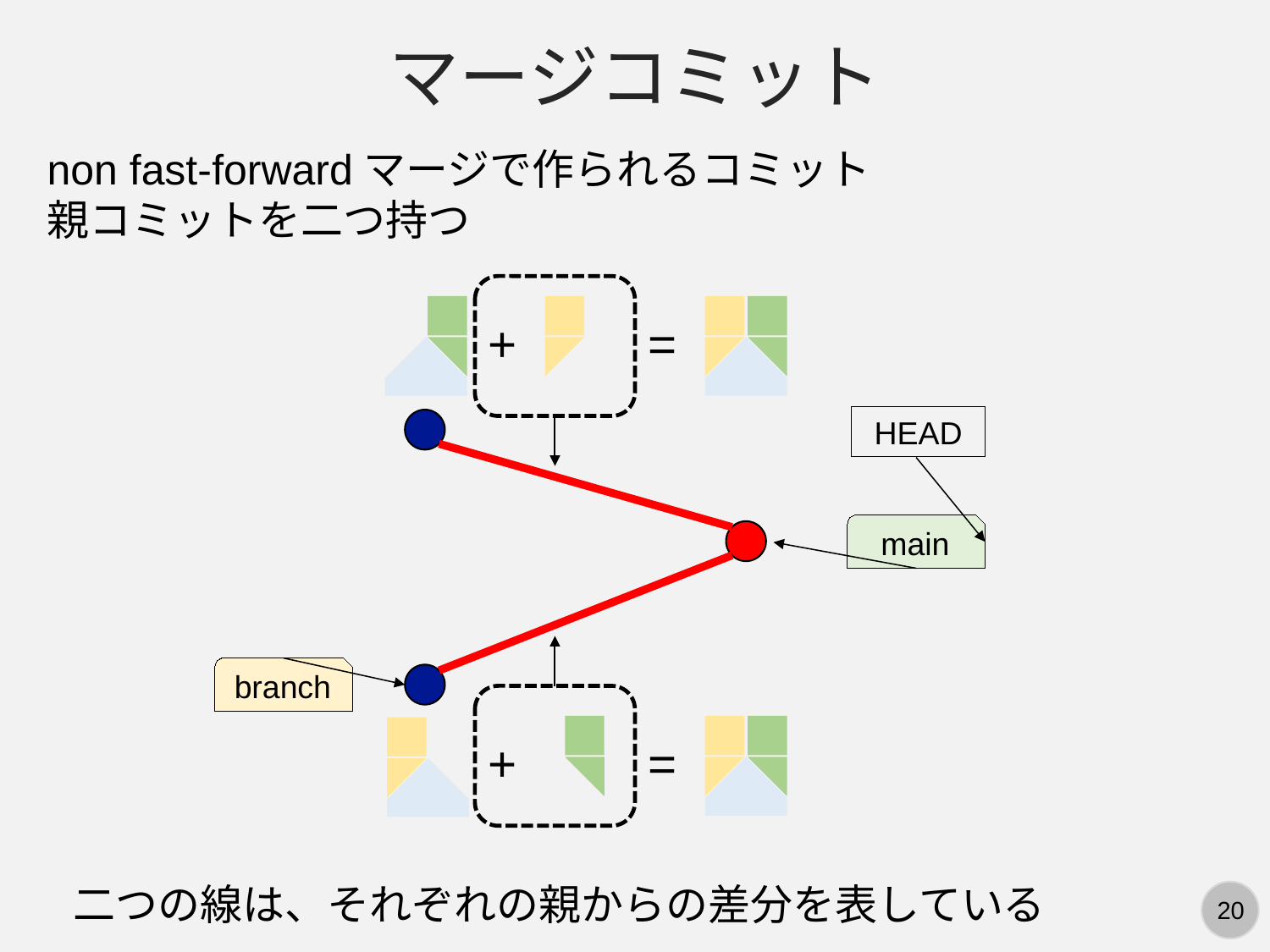

マージコミット
non fast-forwardマージで作られるコミット
親コミットを二つ持つ

+
=

HEAD

main

branch

+
=

二つの線は、それぞれの親からの差分を表している